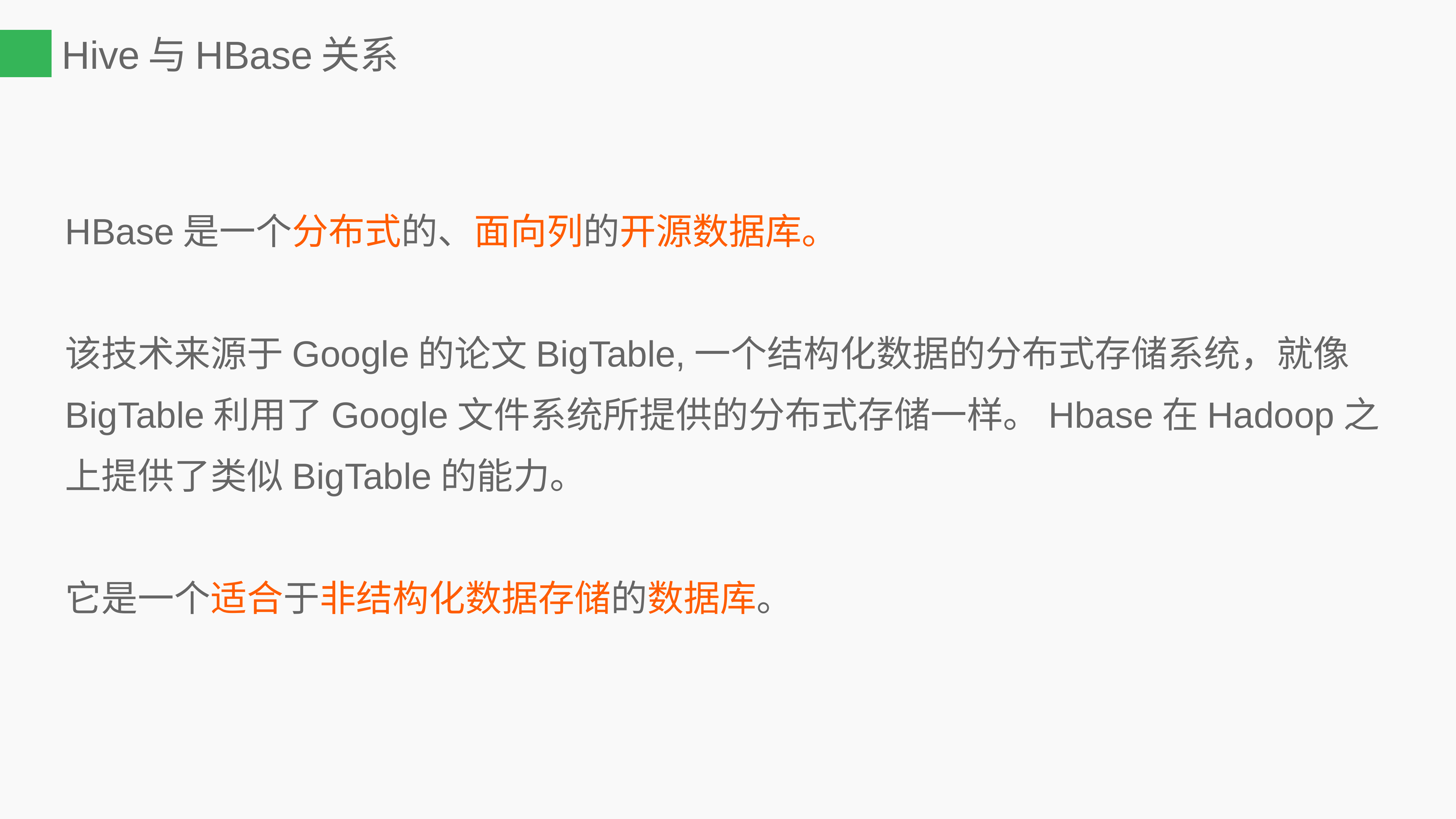

# Hive与HBase关系
HBase是一个分布式的、面向列的开源数据库。

该技术来源于Google的论文BigTable,一个结构化数据的分布式存储系统，就像BigTable利用了Google文件系统所提供的分布式存储一样。Hbase在Hadoop之上提供了类似BigTable的能力。

它是一个适合于非结构化数据存储的数据库。